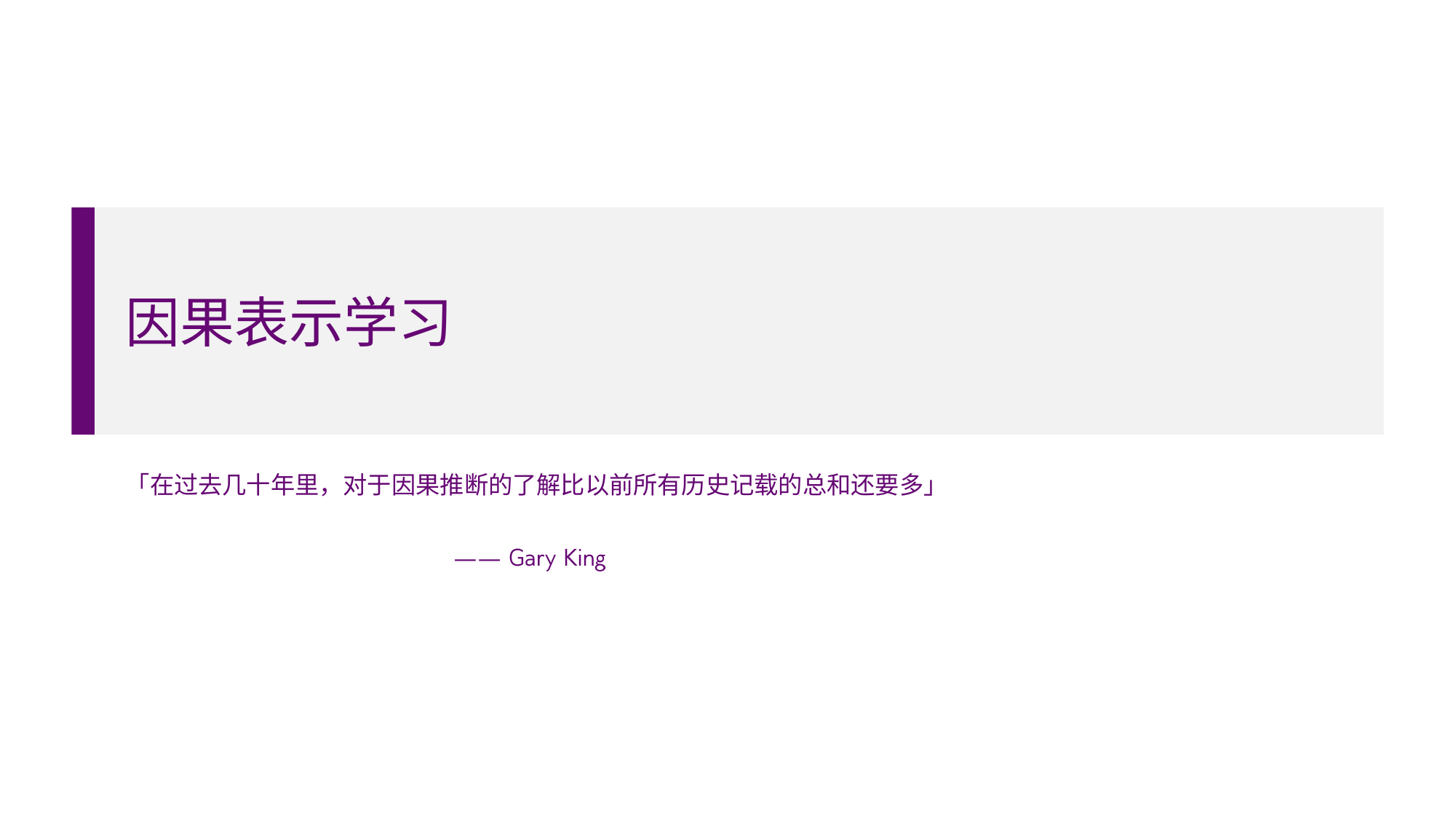

# 因果表示学习
「在过去几十年里，对于因果推断的了解比以前所有历史记载的总和还要多」
														—— Gary King